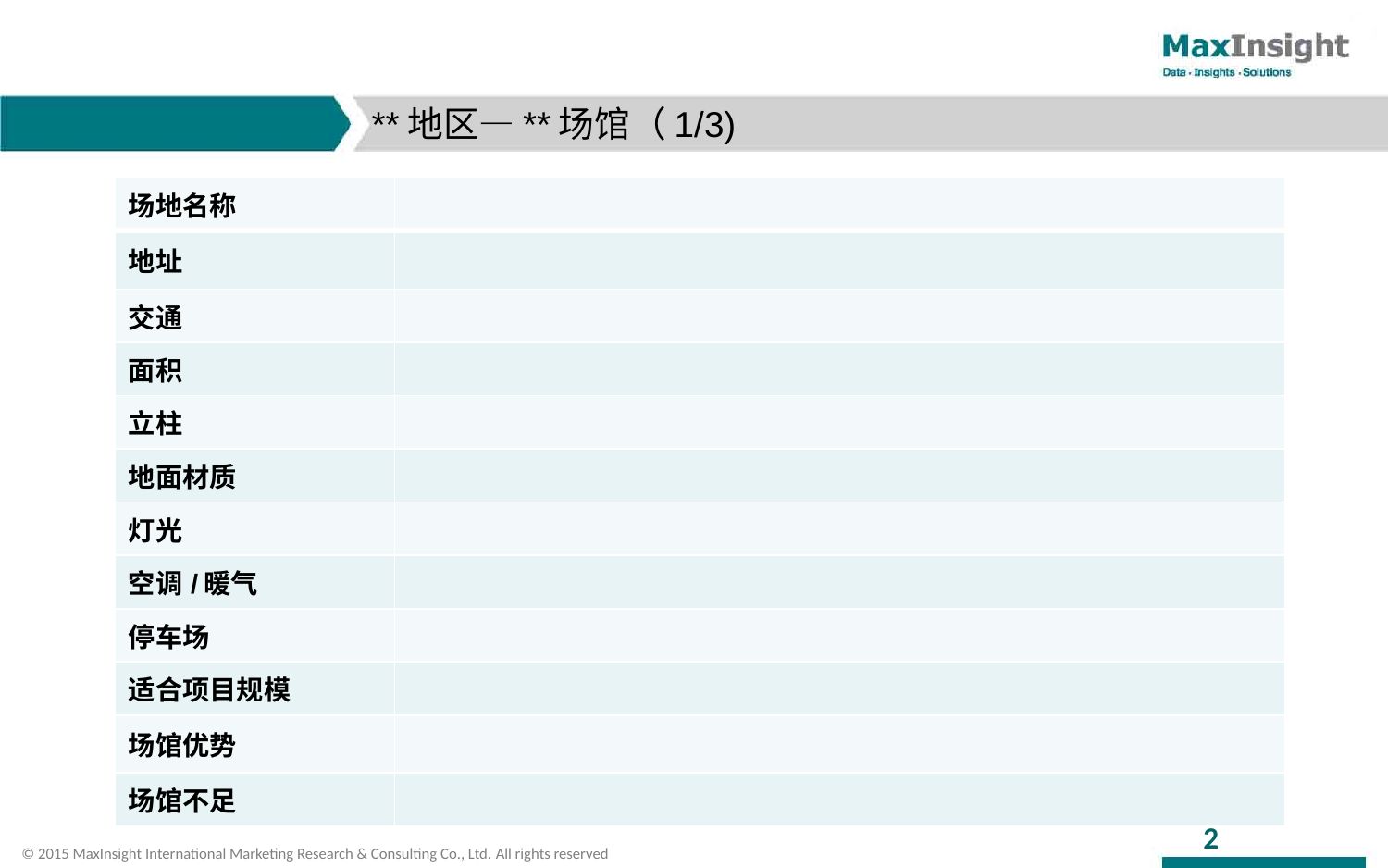

# **地区—**场馆（1/3)
| 场地名称 |  |
| --- | --- |
| 地址 |  |
| 交通 |  |
| 面积 |  |
| 立柱 |  |
| 地面材质 |  |
| 灯光 |  |
| 空调/暖气 |  |
| 停车场 |  |
| 适合项目规模 |  |
| 场馆优势 |  |
| 场馆不足 |  |